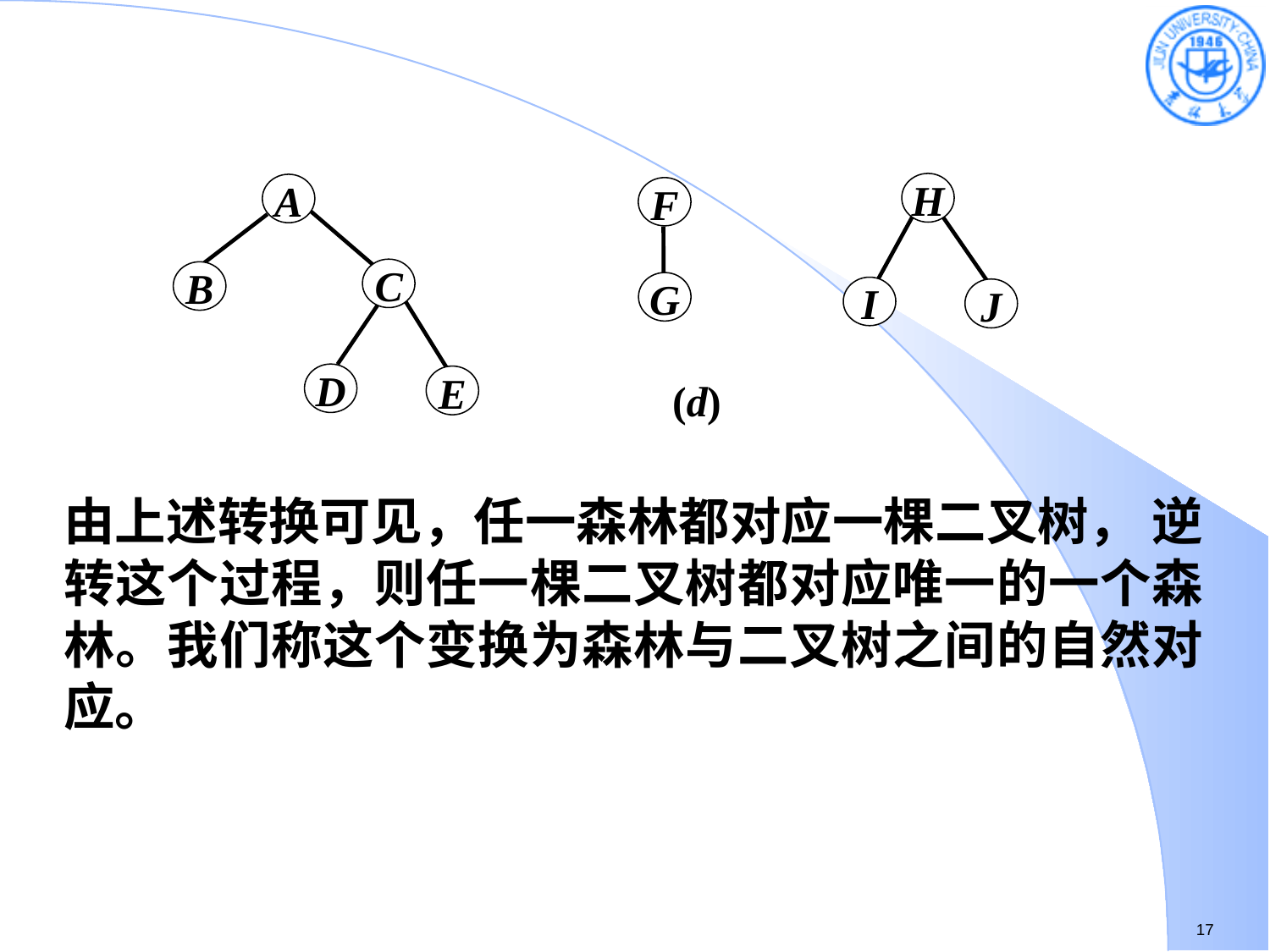

H

I
J
A

C
B

D
E
F

G
(d)
由上述转换可见，任一森林都对应一棵二叉树， 逆转这个过程，则任一棵二叉树都对应唯一的一个森林。我们称这个变换为森林与二叉树之间的自然对应。